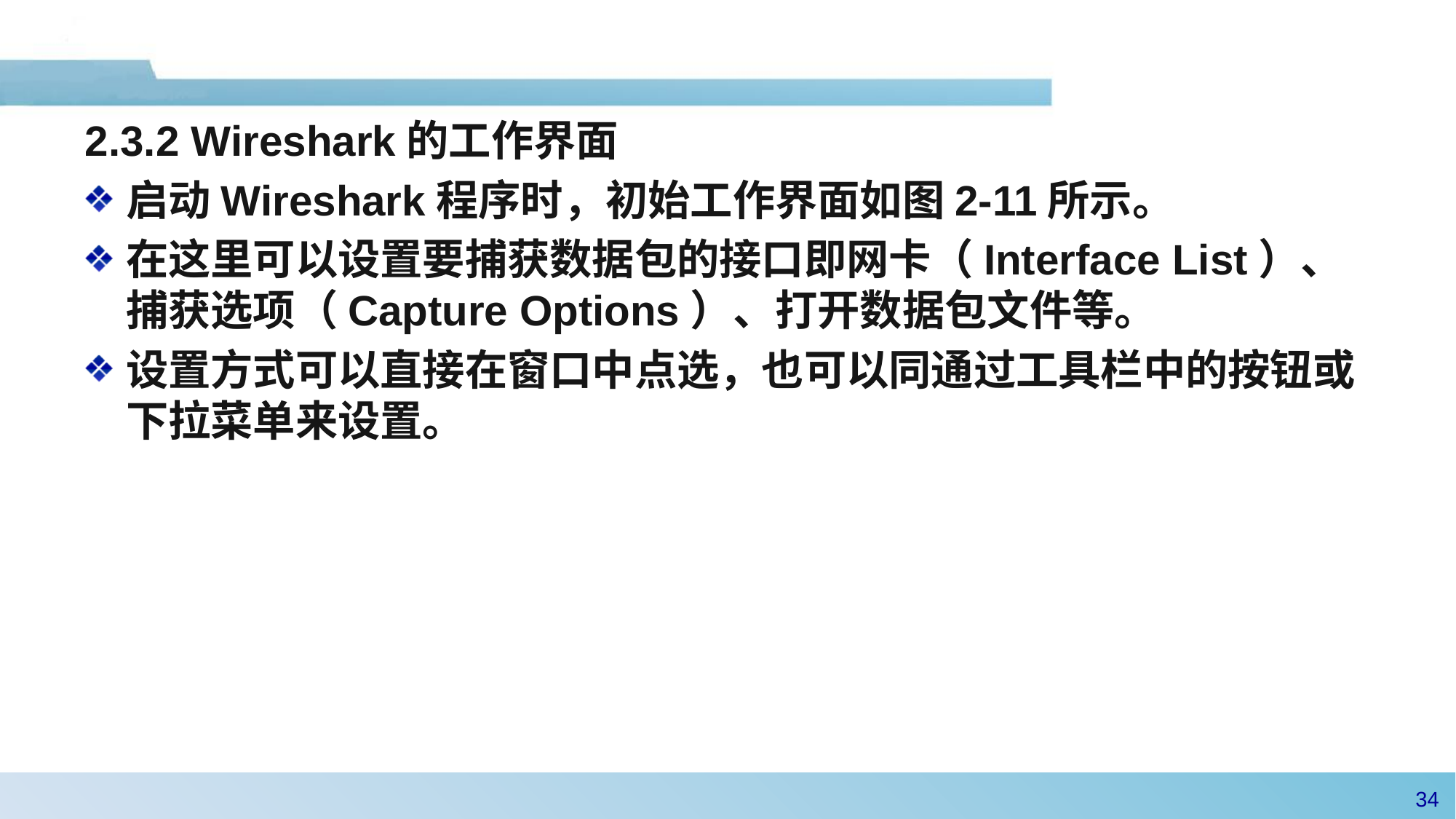

#
2.3.2 Wireshark的工作界面
启动Wireshark程序时，初始工作界面如图2-11所示。
在这里可以设置要捕获数据包的接口即网卡（Interface List）、捕获选项（Capture Options）、打开数据包文件等。
设置方式可以直接在窗口中点选，也可以同通过工具栏中的按钮或下拉菜单来设置。
34